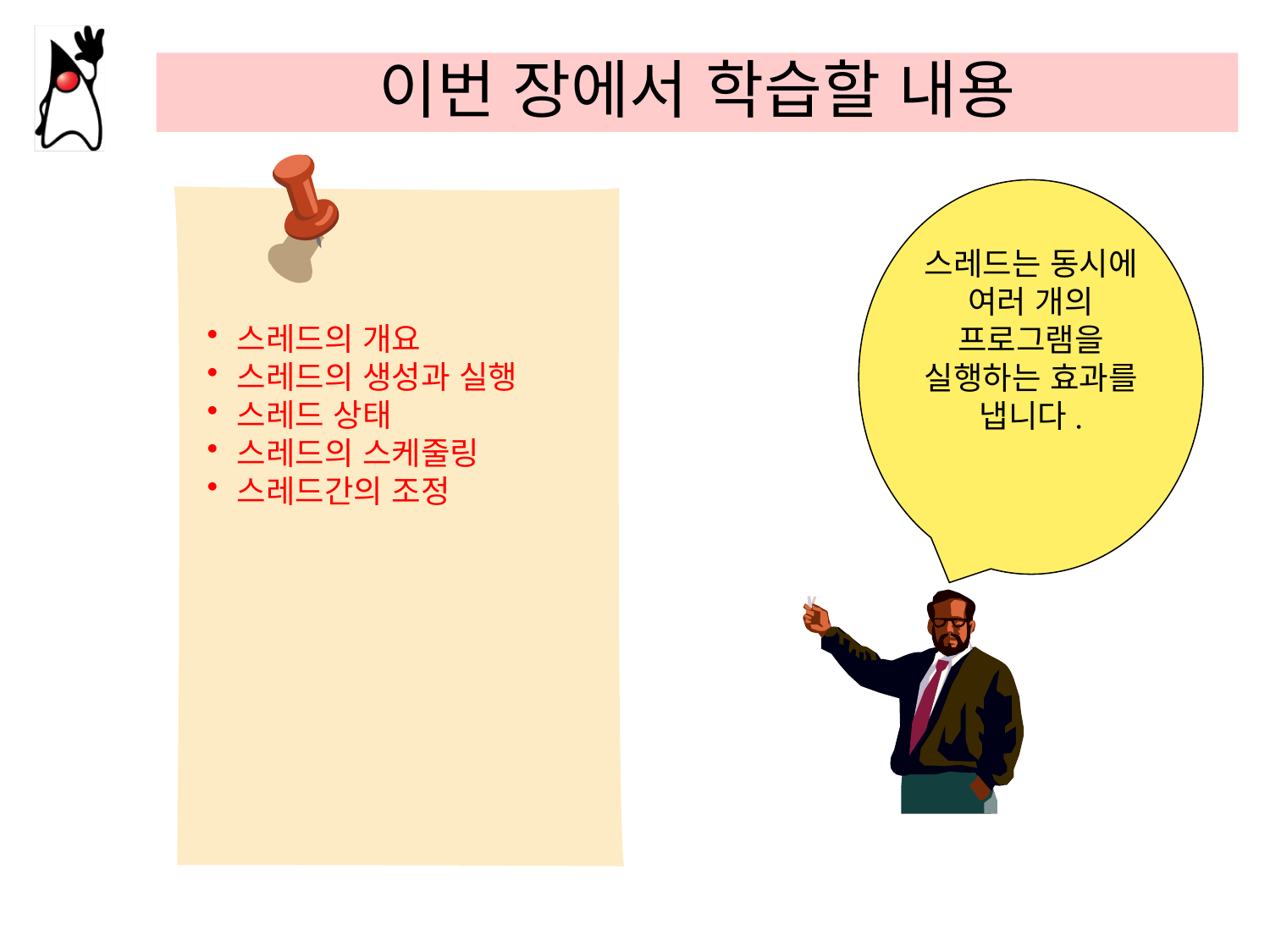

# 이번 장에서 학습할 내용

스레드는 동시에 여러 개의 프로그램을 실행하는 효과를 냅니다.

스레드의 개요
스레드의 생성과 실행
스레드 상태
스레드의 스케줄링
스레드간의 조정